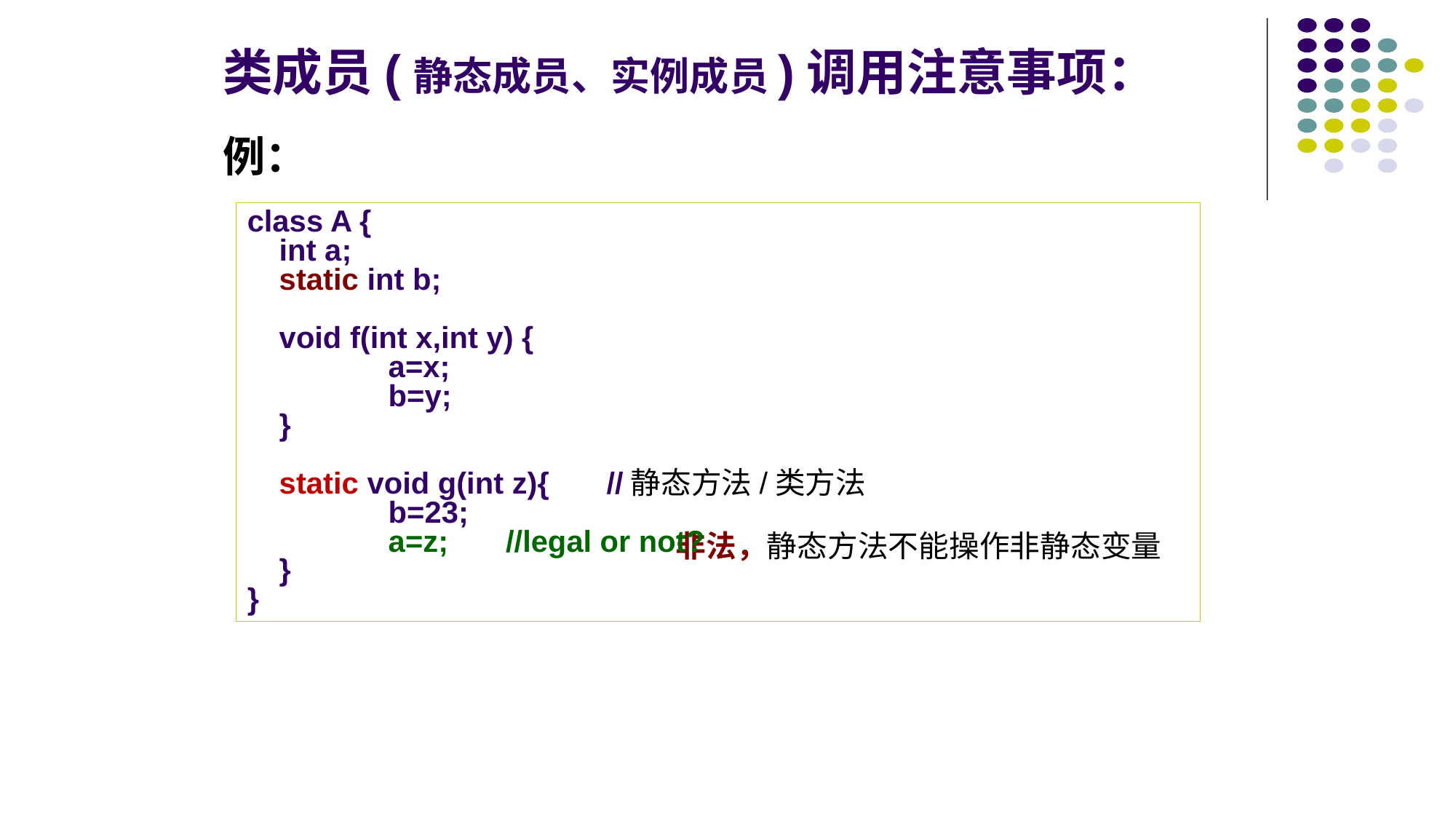

# 类成员(静态成员、实例成员)调用注意事项：
例：

class A {
	int a;
	static int b;

	void f(int x,int y) {
		a=x;
		b=y;
	}

	static void g(int z){	//静态方法/类方法
		b=23;
		a=z;	 //legal or not?
	}
}
非法，静态方法不能操作非静态变量
31